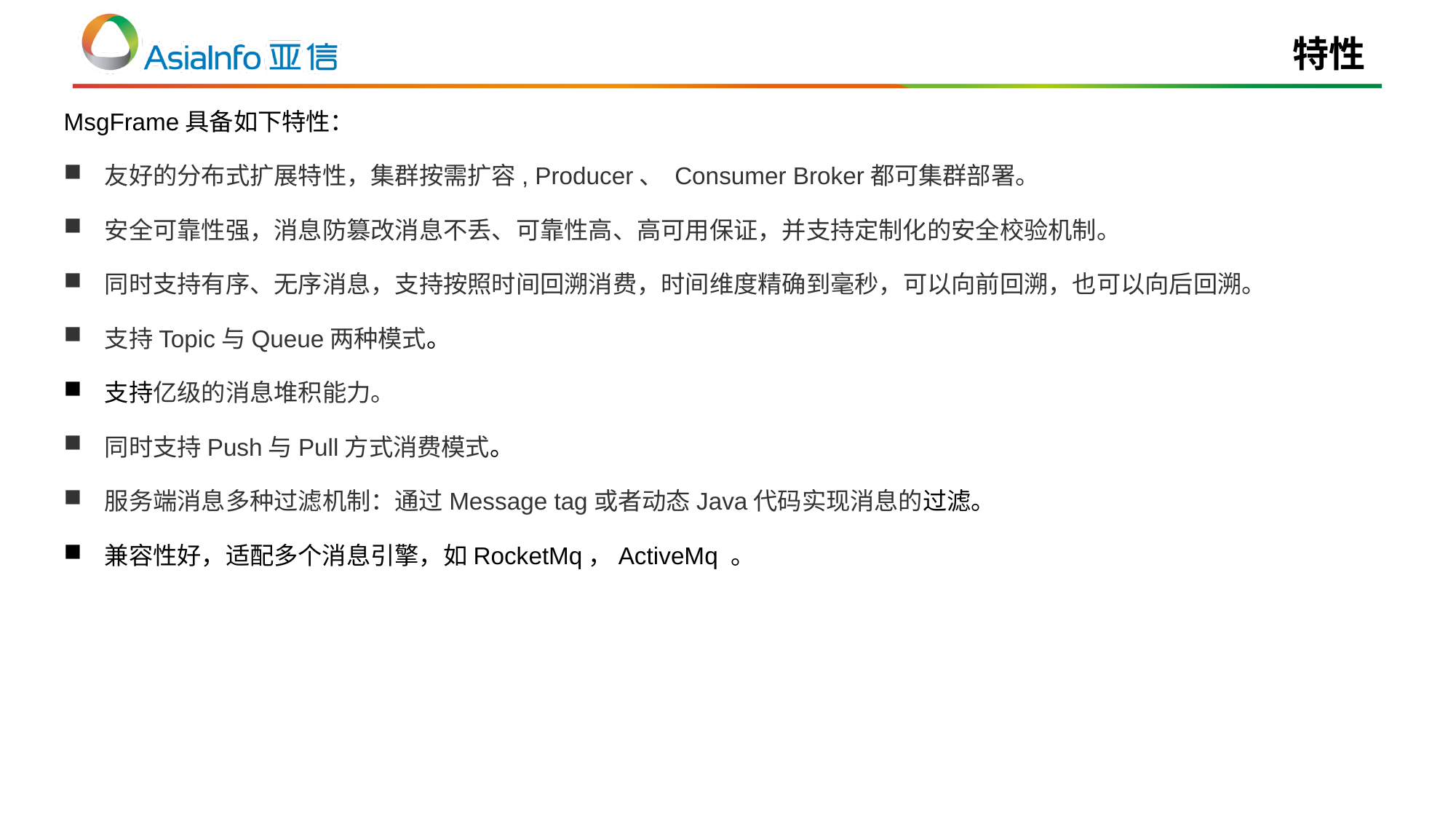

特性
MsgFrame具备如下特性：
友好的分布式扩展特性，集群按需扩容, Producer、 Consumer Broker都可集群部署。
安全可靠性强，消息防篡改消息不丢、可靠性高、高可用保证，并支持定制化的安全校验机制。
同时支持有序、无序消息，支持按照时间回溯消费，时间维度精确到毫秒，可以向前回溯，也可以向后回溯。
支持Topic与Queue两种模式。
支持亿级的消息堆积能力。
同时支持Push与Pull方式消费模式。
服务端消息多种过滤机制：通过Message tag或者动态Java代码实现消息的过滤。
兼容性好，适配多个消息引擎，如RocketMq，ActiveMq 。